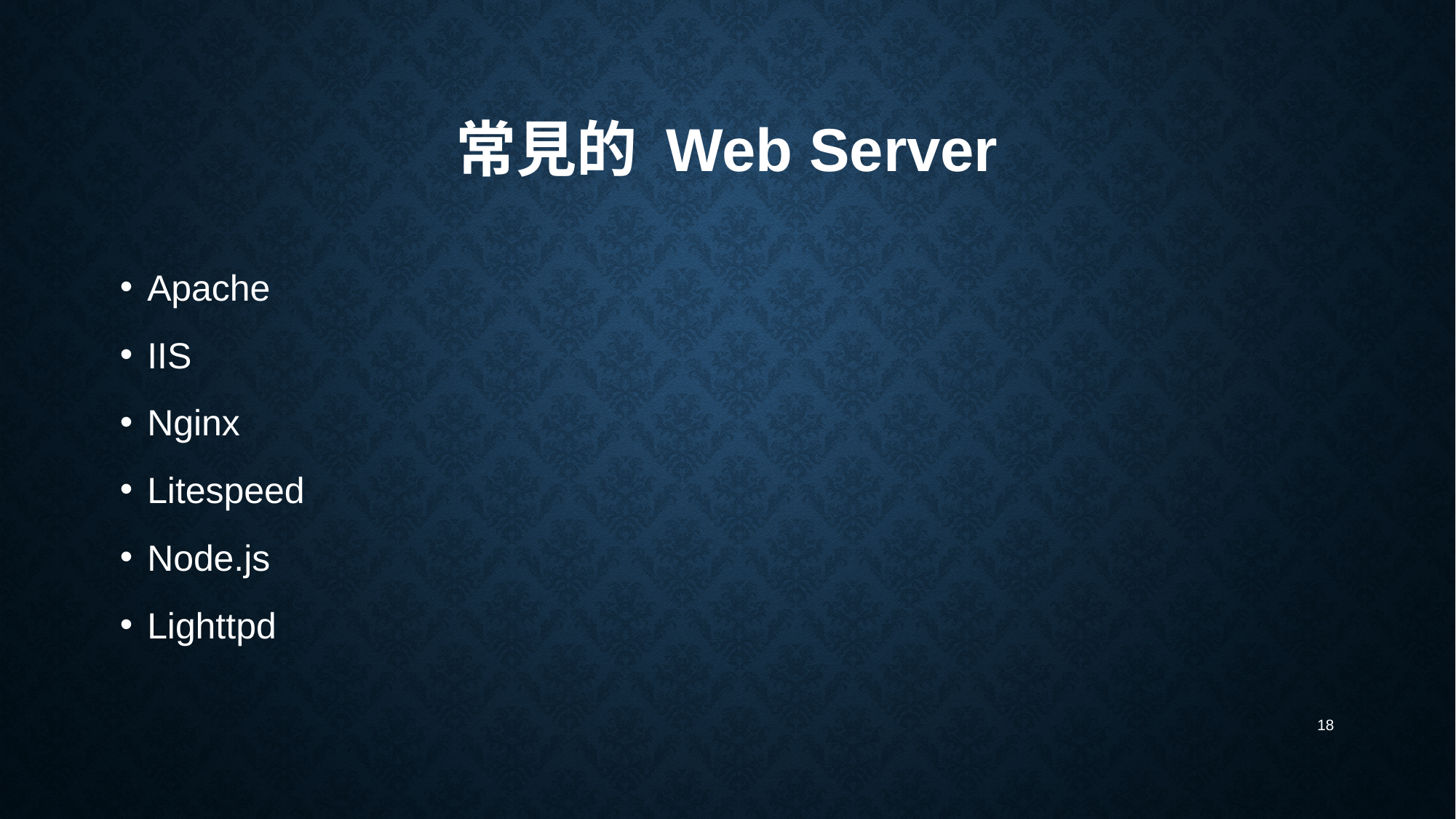

# 常見的 Web Server
Apache
IIS
Nginx
Litespeed
Node.js
Lighttpd
18